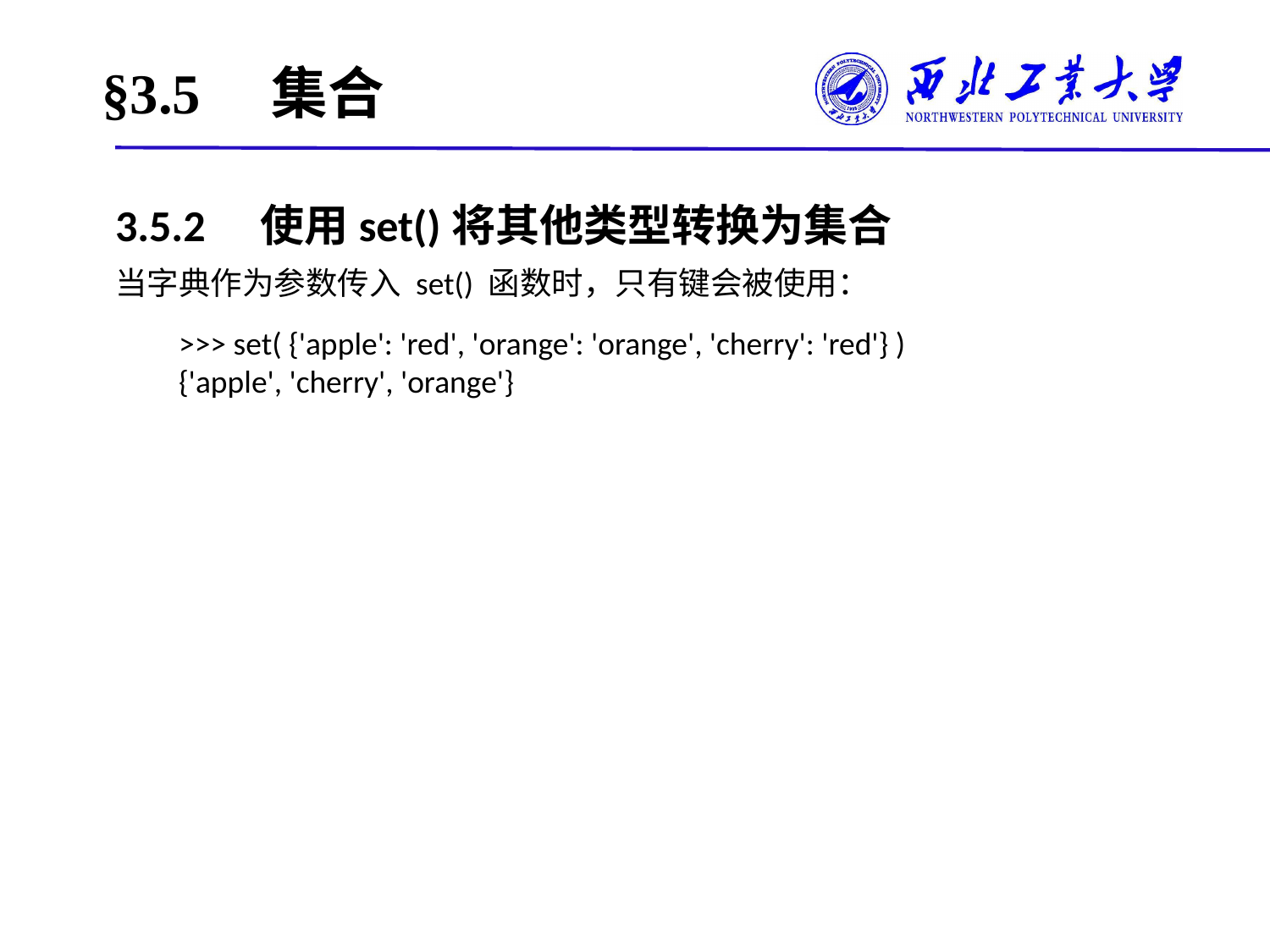

# §3.5　集合
3.5.2　使用set()将其他类型转换为集合

当字典作为参数传入 set() 函数时，只有键会被使用：
>>> set( {'apple': 'red', 'orange': 'orange', 'cherry': 'red'} )
{'apple', 'cherry', 'orange'}